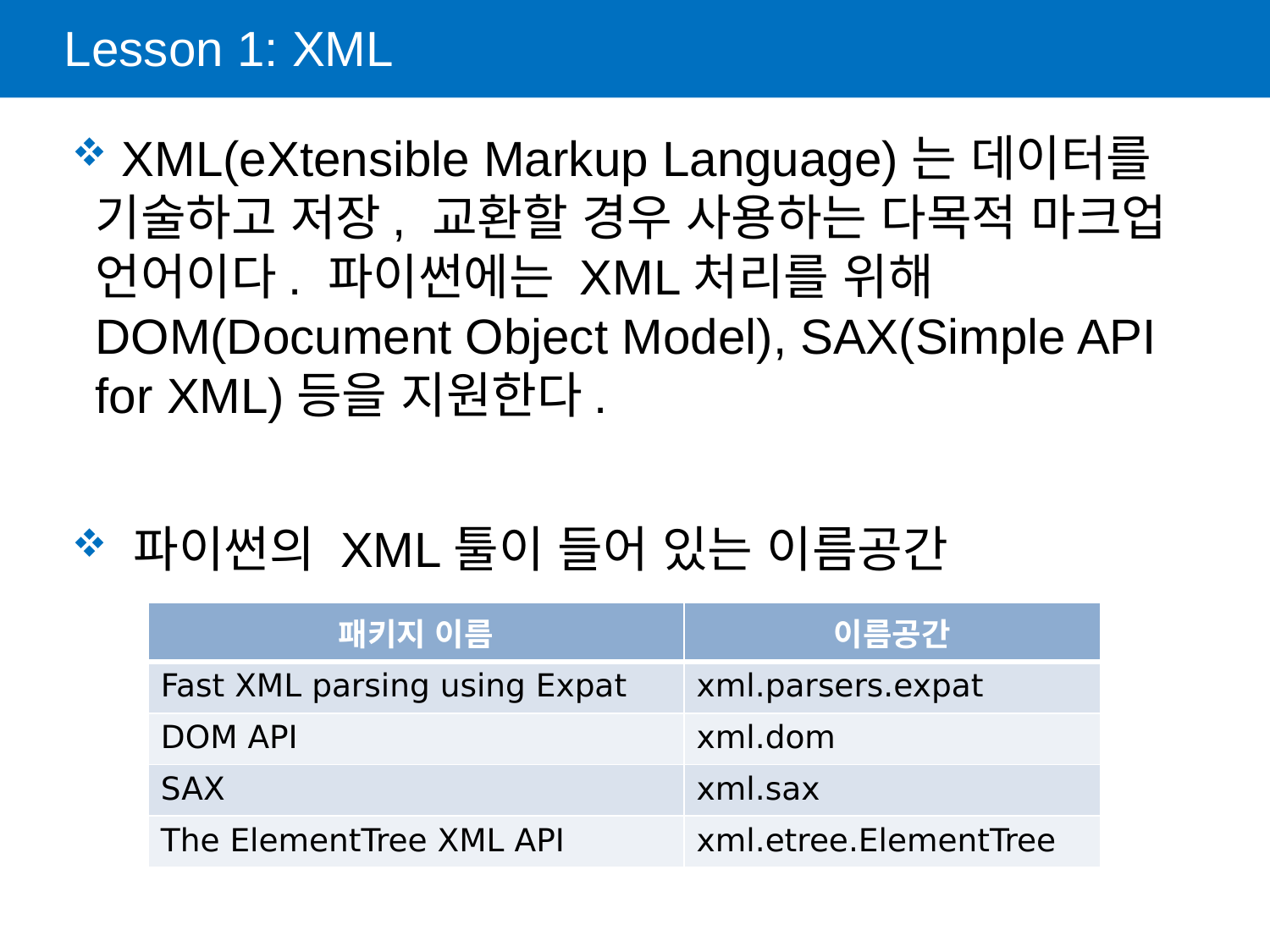

# Lesson 1: XML
 XML(eXtensible Markup Language)는 데이터를 기술하고 저장, 교환할 경우 사용하는 다목적 마크업 언어이다. 파이썬에는 XML처리를 위해 DOM(Document Object Model), SAX(Simple API for XML)등을 지원한다.

 파이썬의 XML툴이 들어 있는 이름공간
| 패키지 이름 | 이름공간 |
| --- | --- |
| Fast XML parsing using Expat | xml.parsers.expat |
| DOM API | xml.dom |
| SAX | xml.sax |
| The ElementTree XML API | xml.etree.ElementTree |